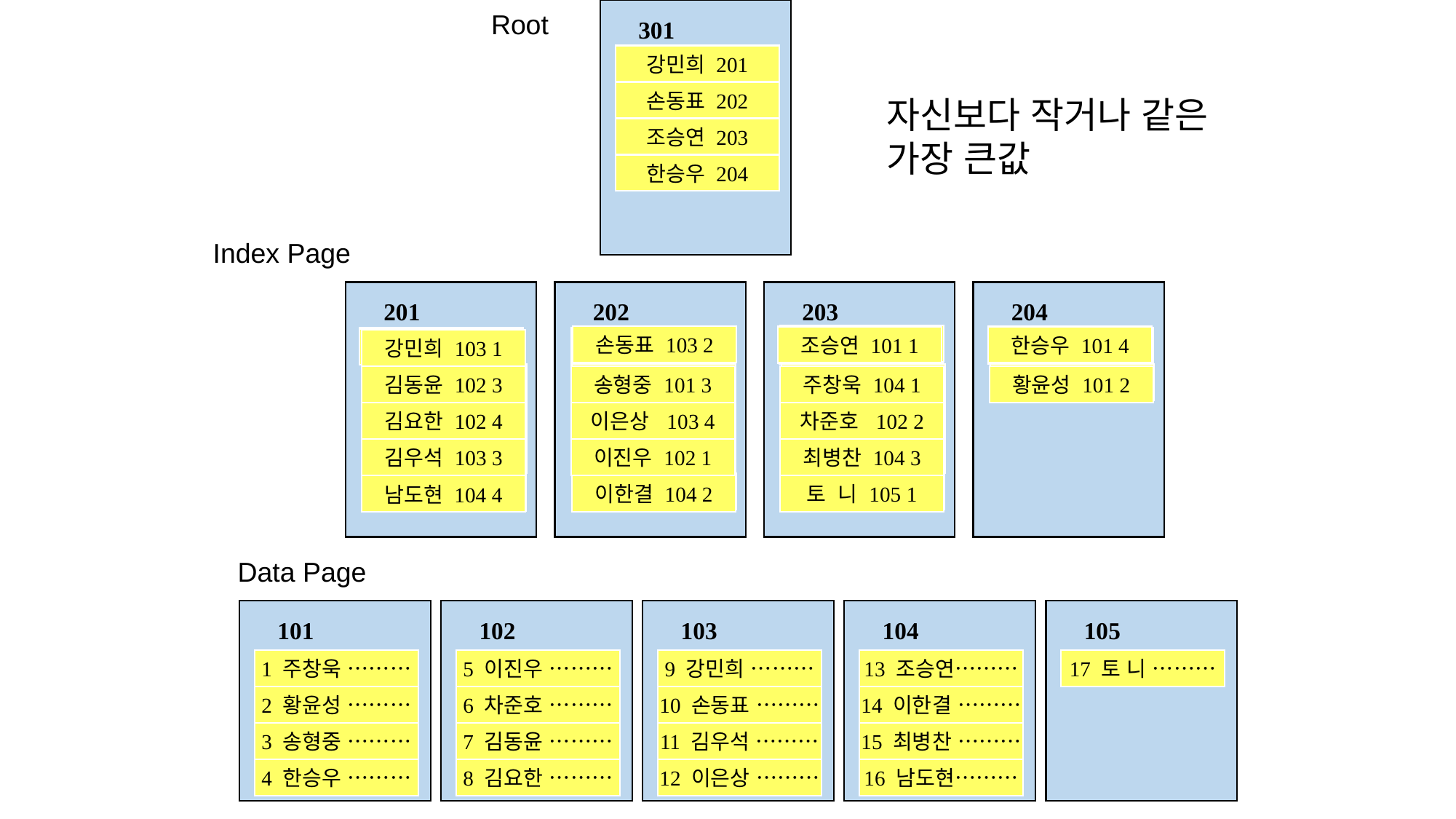

Root
301
강민희 201
손동표 202
자신보다 작거나 같은
가장 큰값
조승연 203
한승우 204
Index Page

201
202
203
204
조승연 104 1
손동표 103 2
조승연 101 1
한승우 101 4
강민희 103 1
손동표 103 2
조승연 101 1
한승우 101 4
한승우 101 4
강민희 103 1
강민희 103 1
손동표 103 2
김동윤 102 3
송형중 101 3
주창욱 104 1
황윤성 101 2
김동윤 102 3
송형중 101 3
주창욱 104 1
황윤성 101 2
김요한 102 4
이은상  103 4
차준호  102 2
김요한 102 4
이은상  103 4
차준호  102 2
김우석 103 3
이진우 102 1
최병찬 104 3
김우석 103 3
이진우 102 1
최병찬 104 3
이한결 104 2
토  니 105 1
남도현 104 4
이한결 104 2
토  니 105 1
남도현 104 4
Data Page

101
102
103
104
105
1 주창욱 ………
5 이진우 ………
9 강민희 ………
13 조승연………
17 토 니 ………
2 황윤성 ………
6 차준호 ………
10 손동표 ………
14 이한결 ………
3 송형중 ………
7 김동윤 ………
11 김우석 ………
15 최병찬 ………
4 한승우 ………
8 김요한 ………
12 이은상 ………
16 남도현………